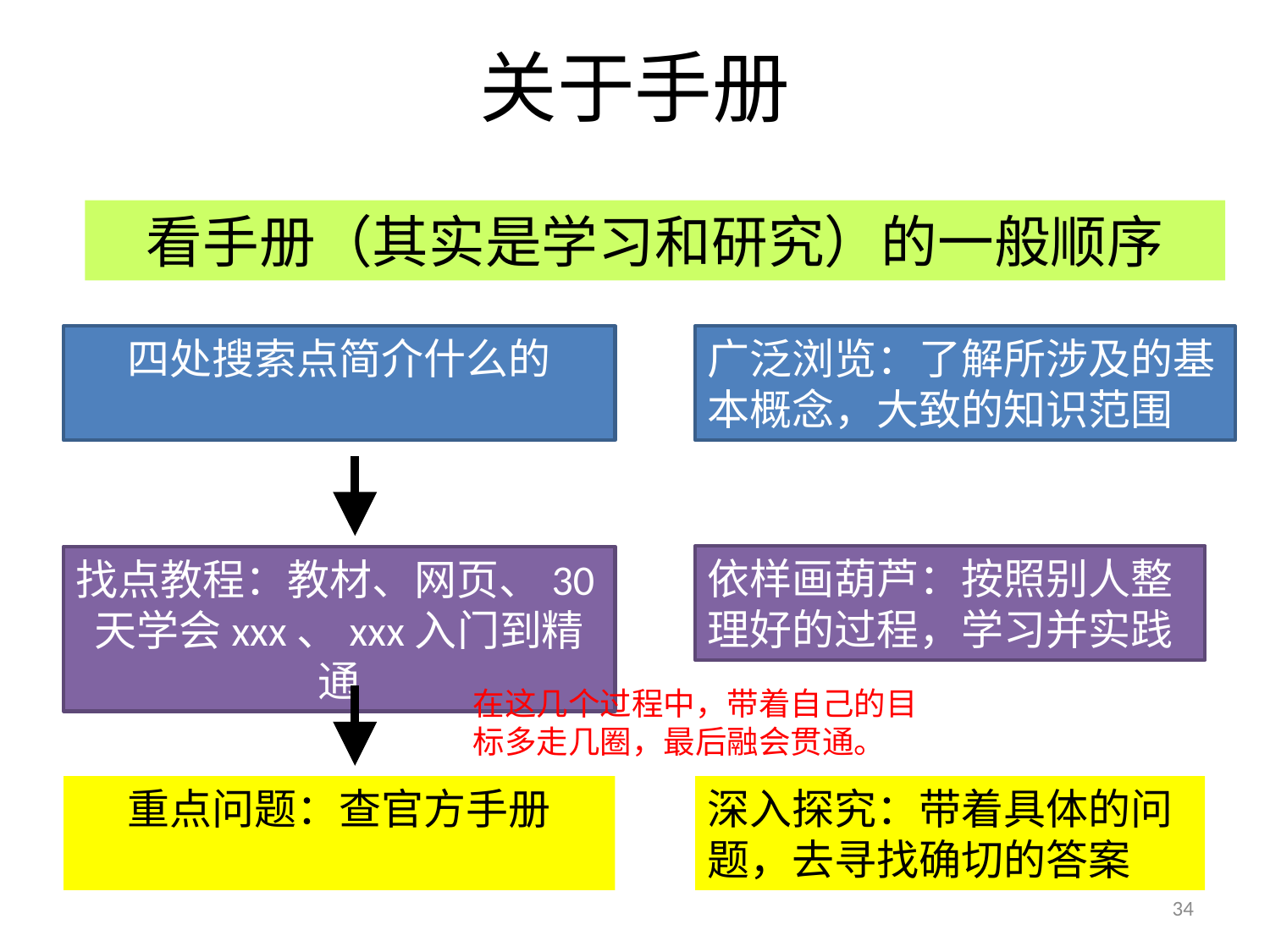

# 关于手册
看手册（其实是学习和研究）的一般顺序
四处搜索点简介什么的

广泛浏览：了解所涉及的基本概念，大致的知识范围

依样画葫芦：按照别人整理好的过程，学习并实践
找点教程：教材、网页、30天学会xxx、xxx入门到精通
在这几个过程中，带着自己的目标多走几圈，最后融会贯通。

重点问题：查官方手册

深入探究：带着具体的问题，去寻找确切的答案
34